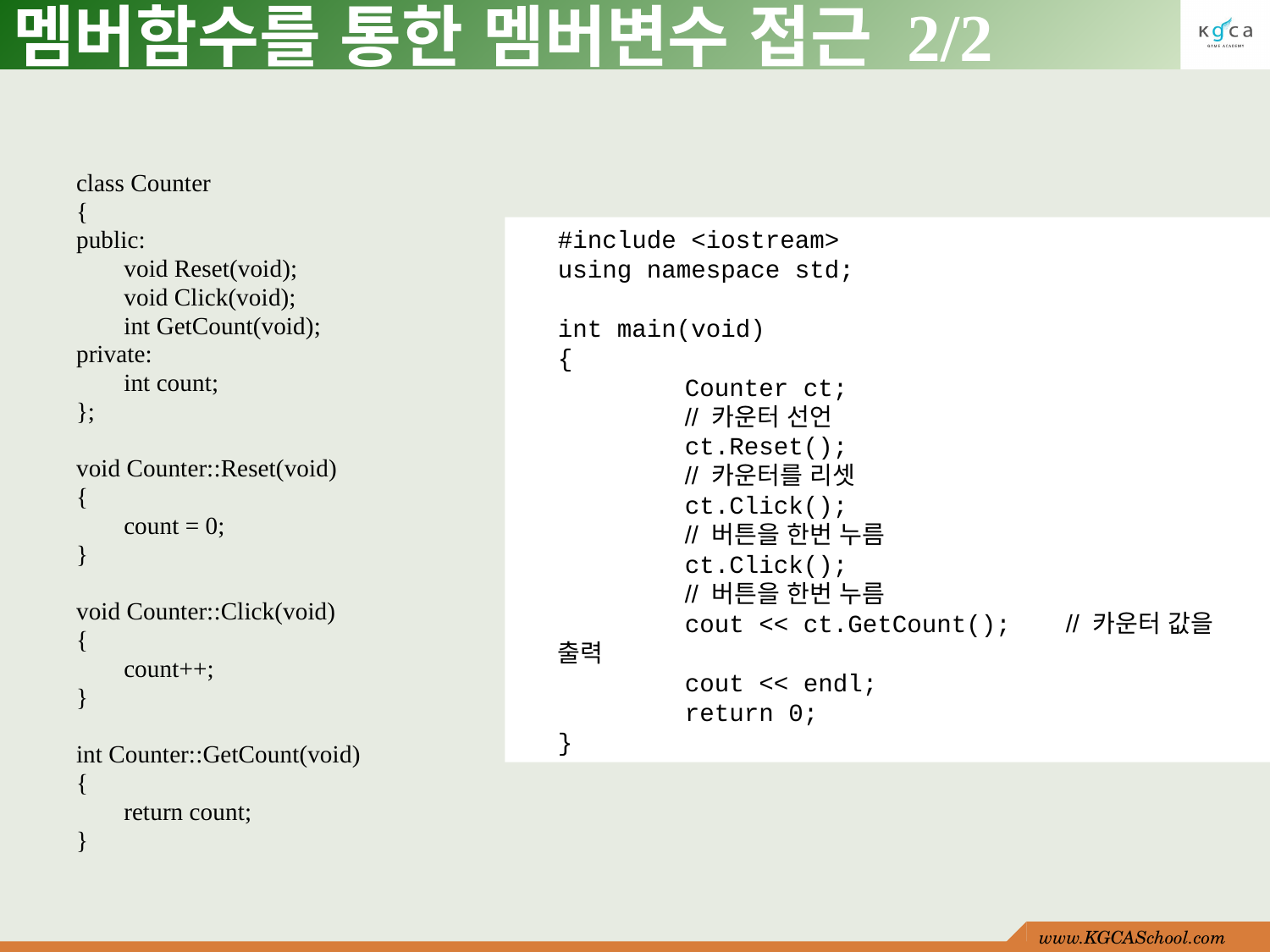

# 멤버함수를 통한 멤버변수 접근 2/2
class Counter
{
public:
	void Reset(void);
	void Click(void);
	int GetCount(void);
private:
	int count;
};

void Counter::Reset(void)
{
	count = 0;
}

void Counter::Click(void)
{
	count++;
}

int Counter::GetCount(void)
{
	return count;
}

#include <iostream>
using namespace std;

int main(void)
{
	Counter ct;				// 카운터 선언
	ct.Reset();				// 카운터를 리셋
	ct.Click();				// 버튼을 한번 누름
	ct.Click();				// 버튼을 한번 누름
	cout << ct.GetCount();	// 카운터 값을 출력
	cout << endl;
	return 0;
}